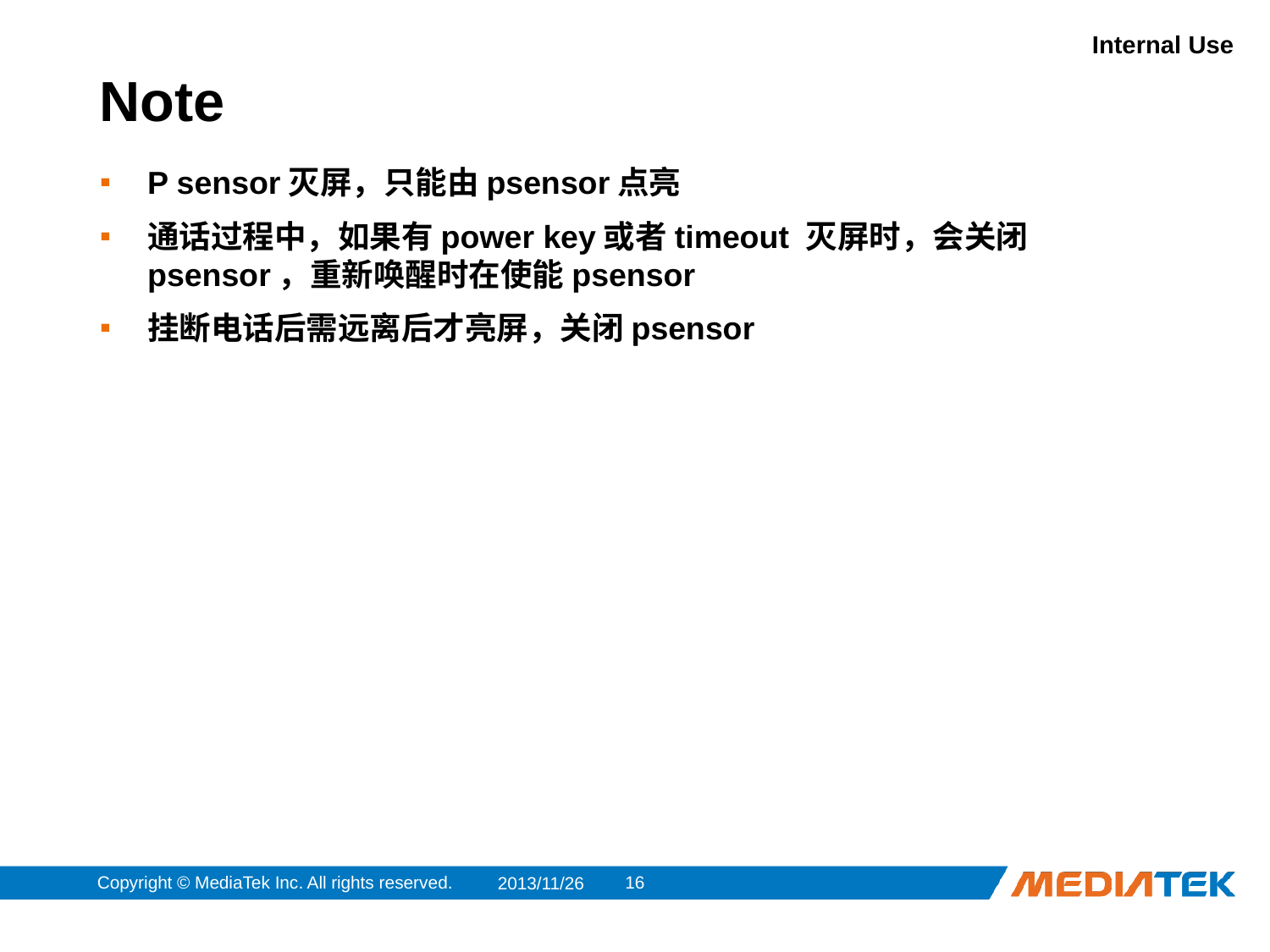

# Note
P sensor灭屏，只能由psensor点亮
通话过程中，如果有power key或者timeout 灭屏时，会关闭psensor，重新唤醒时在使能psensor
挂断电话后需远离后才亮屏，关闭psensor
Copyright © MediaTek Inc. All rights reserved.
16
2013/11/26